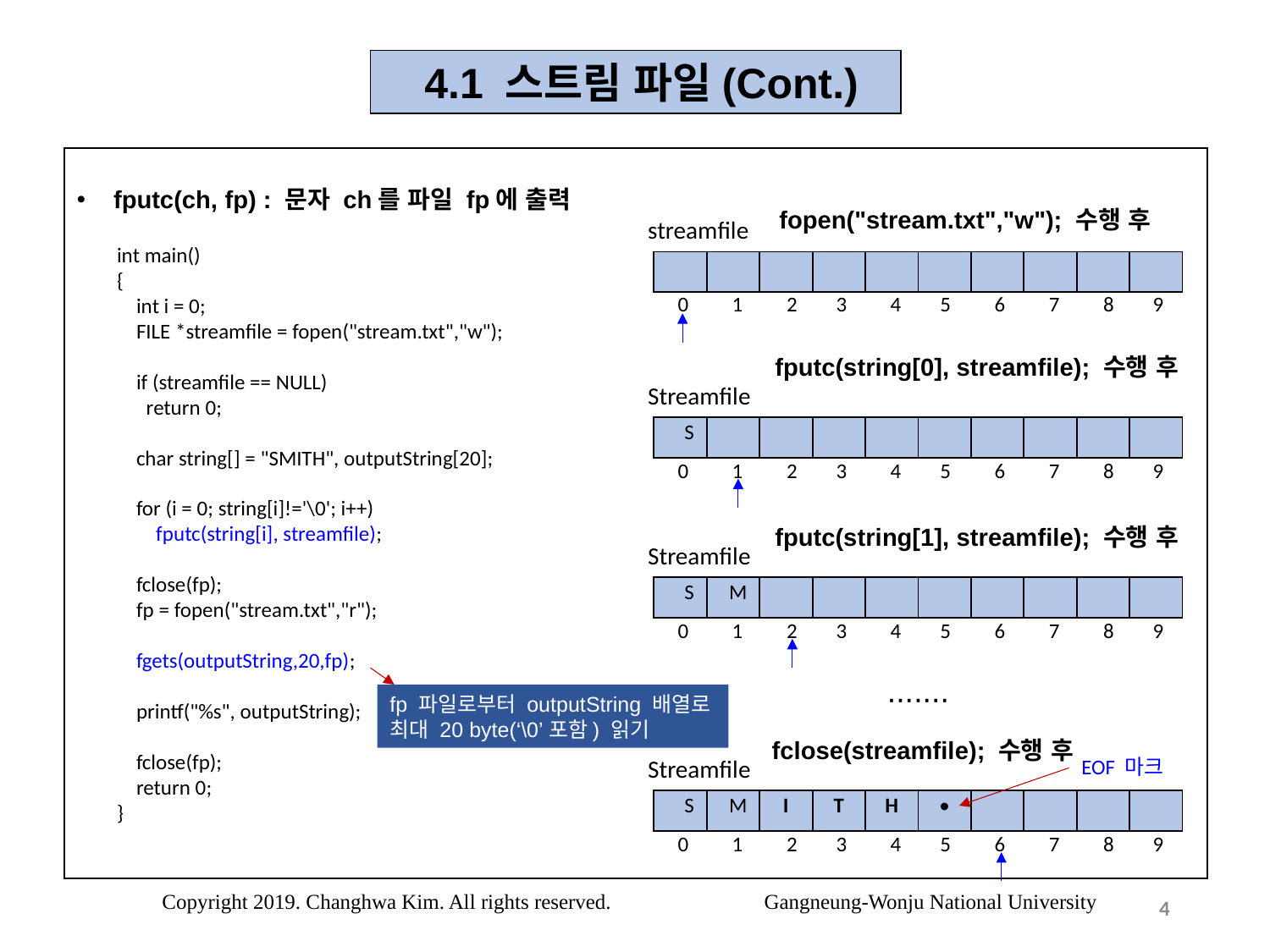

4.1 스트림 파일(Cont.)

fputc(ch, fp) : 문자 ch를 파일 fp에 출력

fopen("stream.txt","w"); 수행 후
streamfile
int main()
{
    int i = 0;
    FILE *streamfile = fopen("stream.txt","w");

    if (streamfile == NULL)
      return 0;

    char string[] = "SMITH", outputString[20];

    for (i = 0; string[i]!='\0'; i++)
        fputc(string[i], streamfile);

    fclose(fp);
    fp = fopen("stream.txt","r");

    fgets(outputString,20,fp);

    printf("%s", outputString);

    fclose(fp);
    return 0;
}
|  |  |  |  |  |  |  |  |  |  |
| --- | --- | --- | --- | --- | --- | --- | --- | --- | --- |
0         1         2        3         4        5         6         7         8        9
fputc(string[0], streamfile); 수행 후
Streamfile
| S |  |  |  |  |  |  |  |  |  |
| --- | --- | --- | --- | --- | --- | --- | --- | --- | --- |
0         1         2        3         4        5         6         7         8        9
fputc(string[1], streamfile); 수행 후
Streamfile
| S | M |  |  |  |  |  |  |  |  |
| --- | --- | --- | --- | --- | --- | --- | --- | --- | --- |
0         1         2        3         4        5         6         7         8        9
∙∙∙∙∙∙∙
fp 파일로부터 outputString 배열로 최대 20 byte(‘\0’포함) 읽기
fclose(streamfile); 수행 후
Streamfile
EOF 마크
| S | M | I | T | H | • |  |  |  |  |
| --- | --- | --- | --- | --- | --- | --- | --- | --- | --- |
0         1         2        3         4        5         6         7         8        9
Copyright 2019. Changhwa Kim. All rights reserved.                             Gangneung-Wonju National University
4